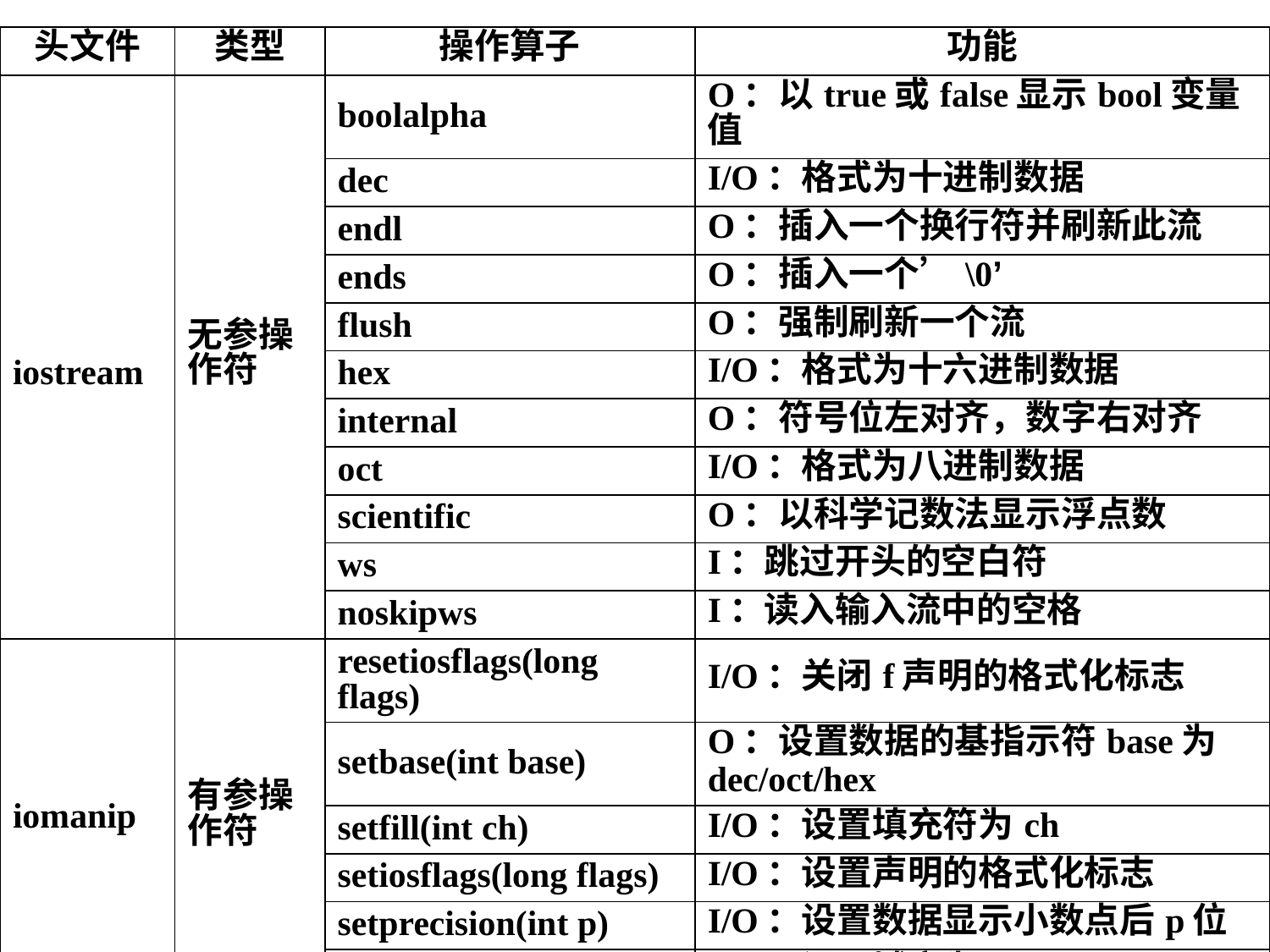

| 头文件 | 类型 | 操作算子 | 功能 |
| --- | --- | --- | --- |
| iostream | 无参操作符 | boolalpha | O：以true或false显示bool变量值 |
|  |  | dec | I/O：格式为十进制数据 |
|  |  | endl | O：插入一个换行符并刷新此流 |
|  |  | ends | O：插入一个’\0’ |
|  |  | flush | O：强制刷新一个流 |
|  |  | hex | I/O：格式为十六进制数据 |
|  |  | internal | O：符号位左对齐，数字右对齐 |
|  |  | oct | I/O：格式为八进制数据 |
|  |  | scientific | O：以科学记数法显示浮点数 |
|  |  | ws | I：跳过开头的空白符 |
|  |  | noskipws | I：读入输入流中的空格 |
| iomanip | 有参操作符 | resetiosflags(long flags) | I/O：关闭f声明的格式化标志 |
|  |  | setbase(int base) | O：设置数据的基指示符base为dec/oct/hex |
|  |  | setfill(int ch) | I/O：设置填充符为ch |
|  |  | setiosflags(long flags) | I/O：设置声明的格式化标志 |
|  |  | setprecision(int p) | I/O：设置数据显示小数点后p位 |
|  |  | setw(int w) | I/O：设置域宽为w |